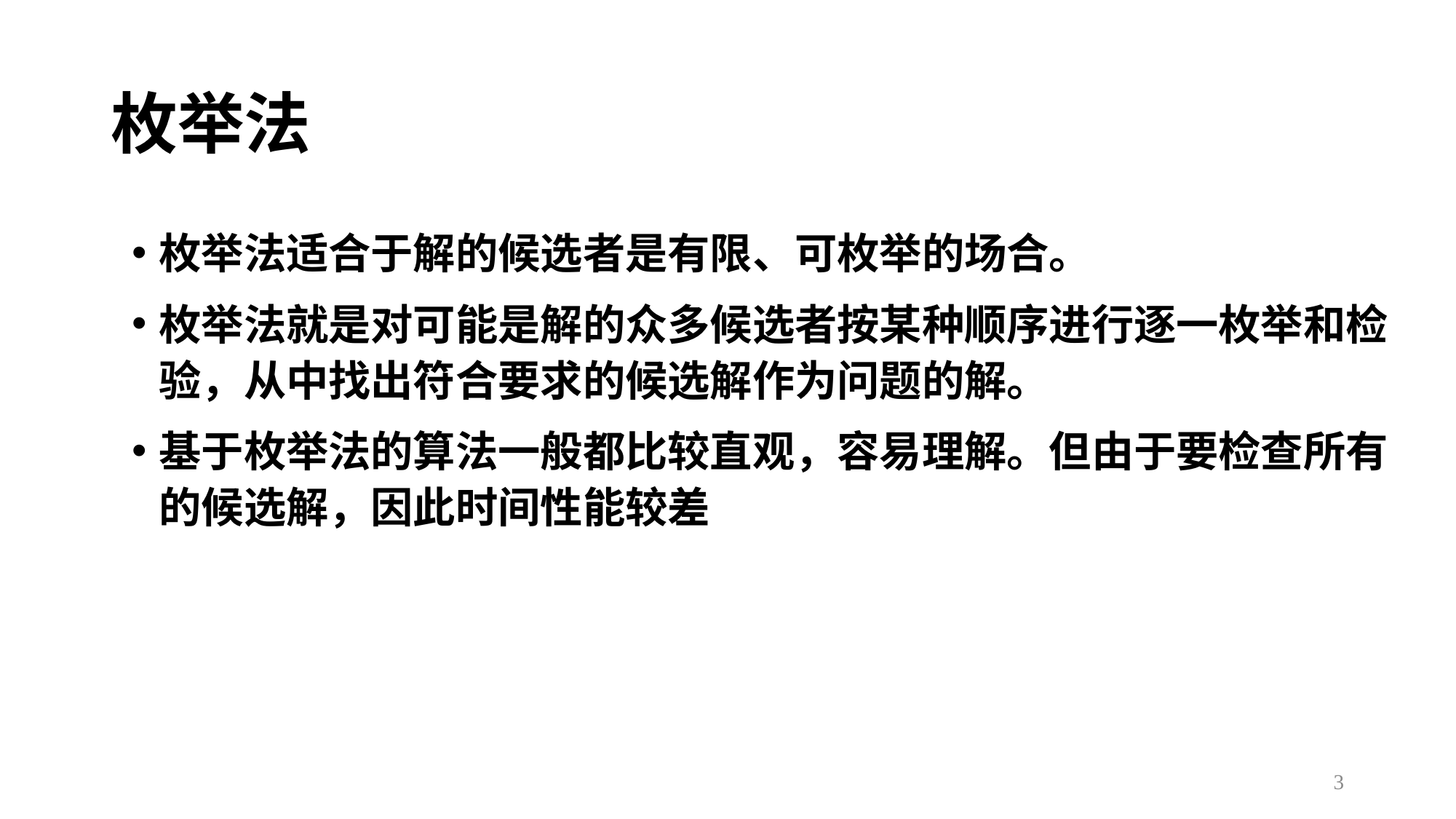

# 枚举法
枚举法适合于解的候选者是有限、可枚举的场合。
枚举法就是对可能是解的众多候选者按某种顺序进行逐一枚举和检验，从中找出符合要求的候选解作为问题的解。
基于枚举法的算法一般都比较直观，容易理解。但由于要检查所有的候选解，因此时间性能较差
3